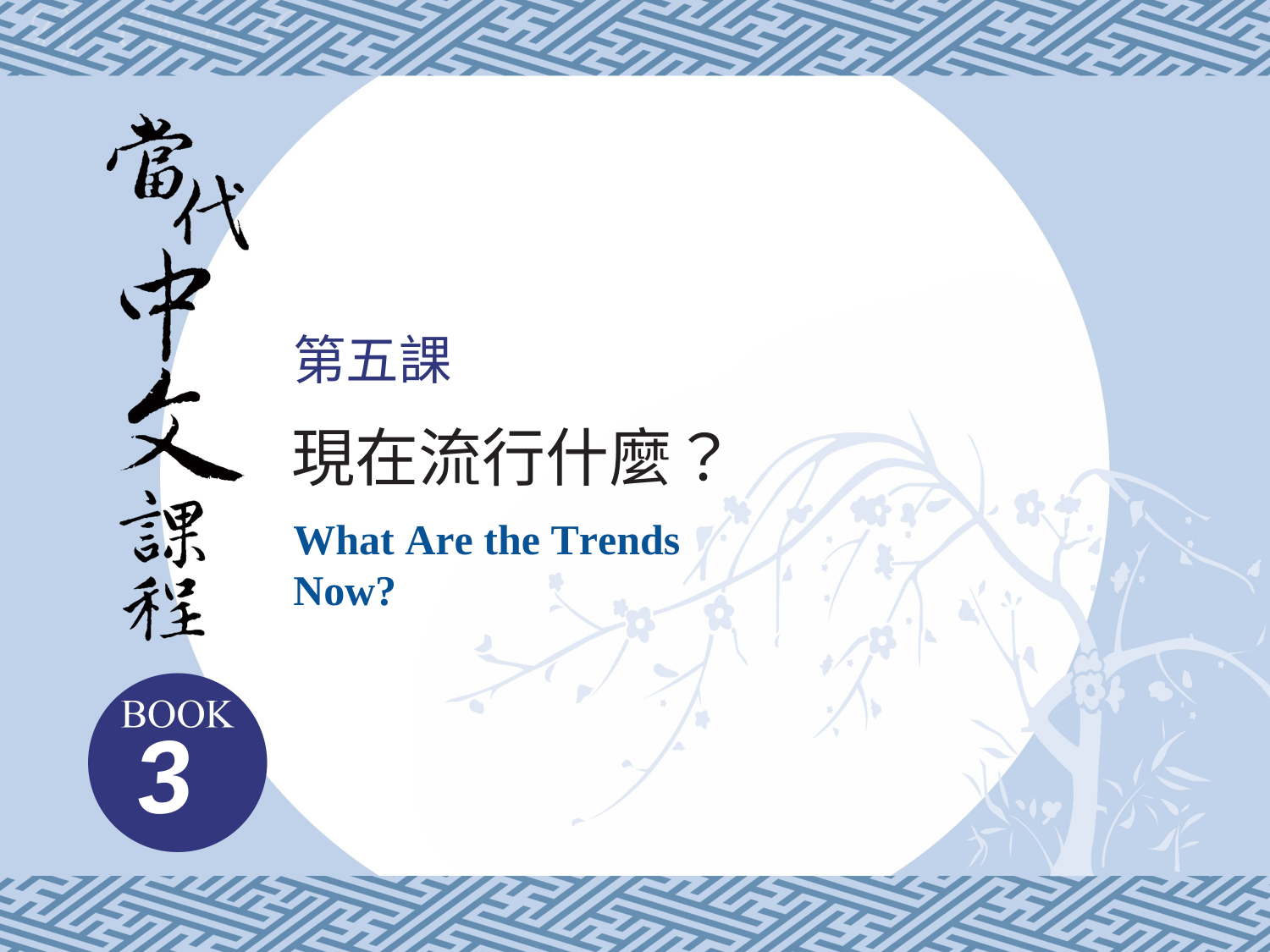

第五課
現在流行什麼？
What Are the Trends Now?
3